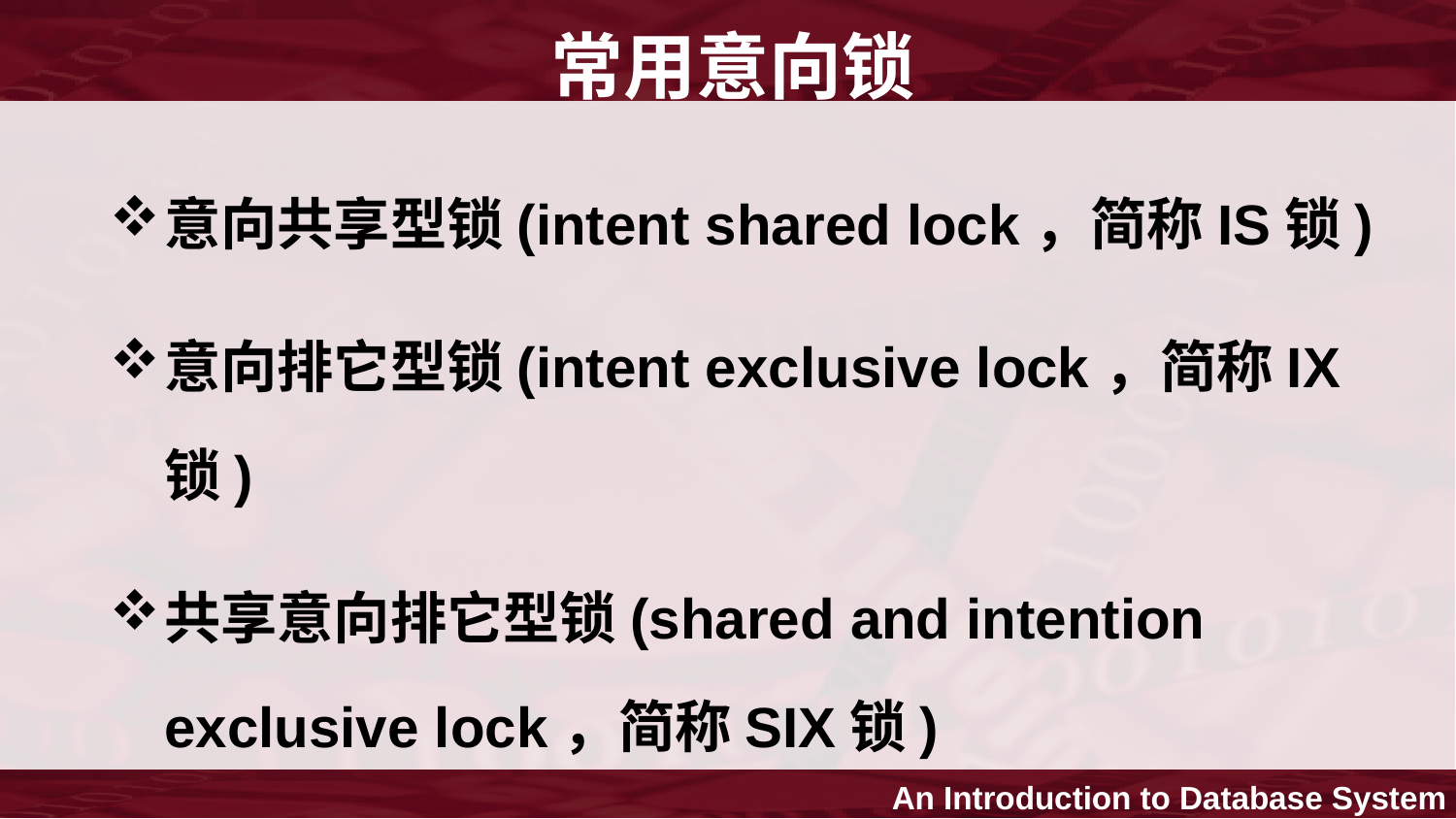

常用意向锁
意向共享型锁(intent shared lock，简称IS锁)
意向排它型锁(intent exclusive lock，简称IX锁)
共享意向排它型锁(shared and intention exclusive lock，简称SIX锁)